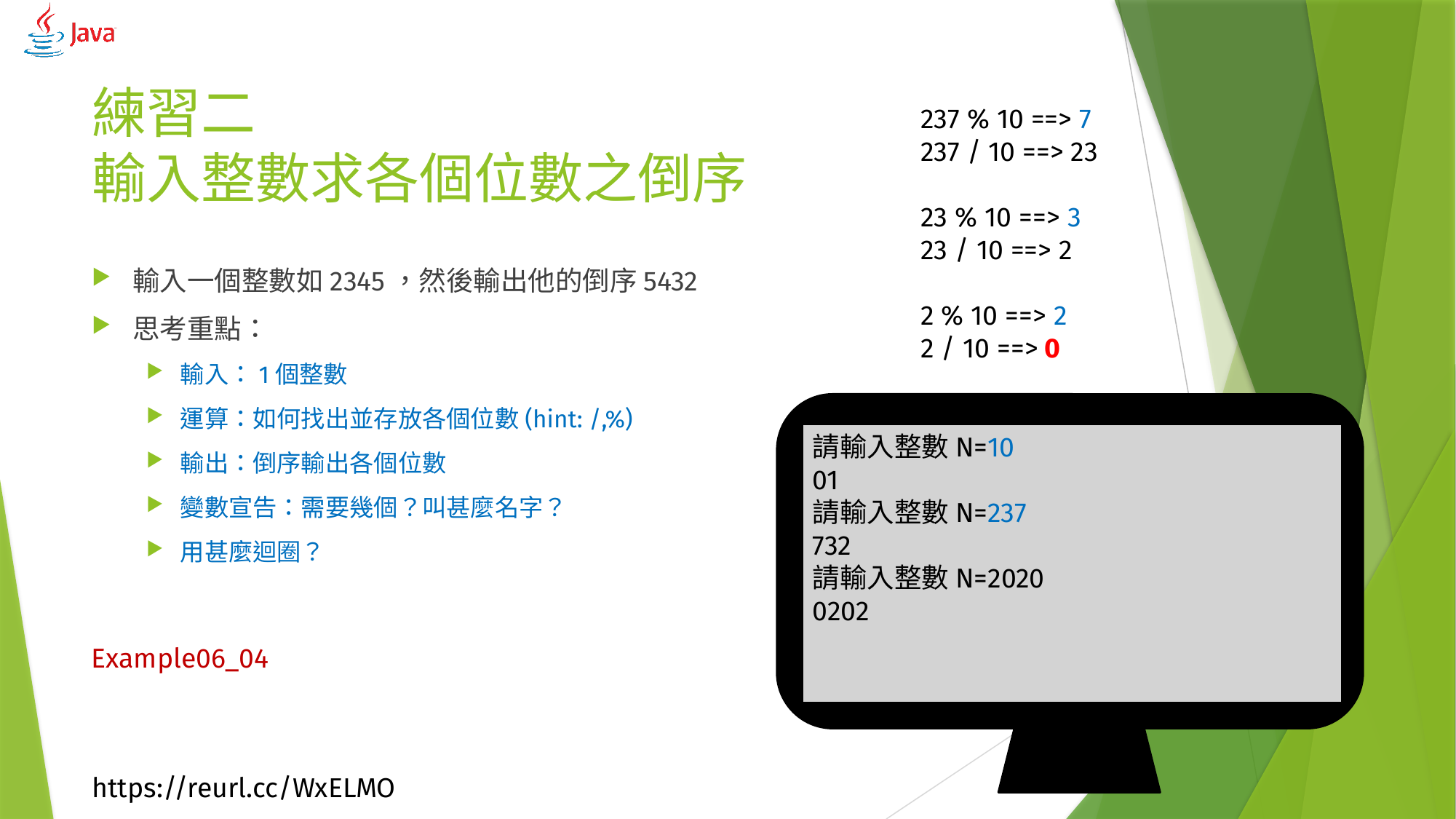

# 練習二 輸入整數求各個位數之倒序
237 % 10 ==> 7
237 / 10 ==> 23

23 % 10 ==> 3
23 / 10 ==> 2

2 % 10 ==> 2
2 / 10 ==> 0
輸入一個整數如2345，然後輸出他的倒序5432
思考重點：
輸入：1個整數
運算：如何找出並存放各個位數(hint: /,%)
輸出：倒序輸出各個位數
變數宣告：需要幾個？叫甚麼名字？
用甚麼迴圈？

請輸入整數N=10
01
請輸入整數N=237
732
請輸入整數N=2020
0202

Example06_04